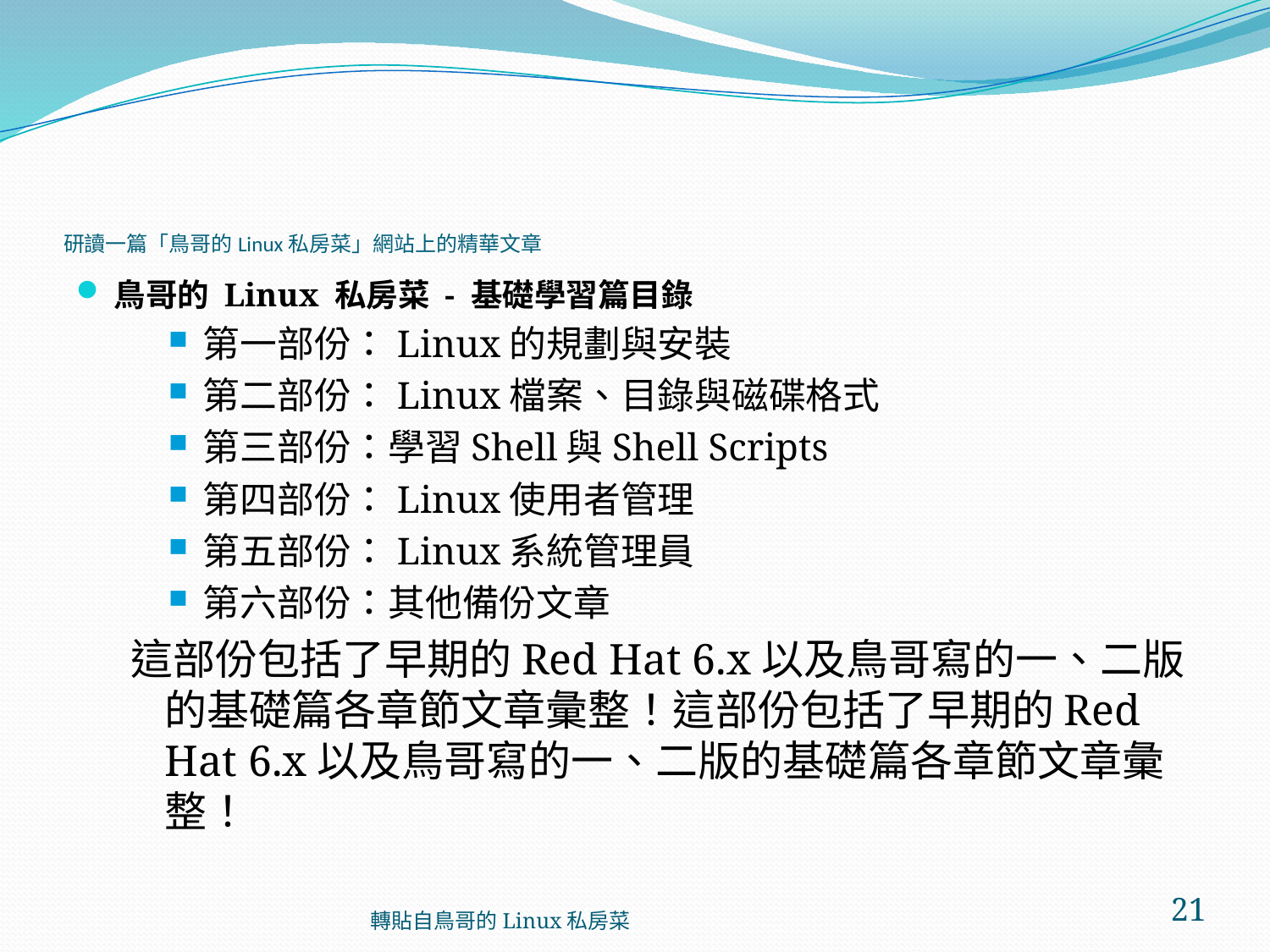

# 研讀一篇「鳥哥的Linux私房菜」網站上的精華文章
鳥哥的 Linux 私房菜 - 基礎學習篇目錄
第一部份：Linux的規劃與安裝
第二部份：Linux檔案、目錄與磁碟格式
第三部份：學習Shell與Shell Scripts
第四部份：Linux使用者管理
第五部份：Linux系統管理員
第六部份：其他備份文章
這部份包括了早期的Red Hat 6.x以及鳥哥寫的一、二版的基礎篇各章節文章彙整！這部份包括了早期的Red Hat 6.x以及鳥哥寫的一、二版的基礎篇各章節文章彙整！

轉貼自鳥哥的Linux私房菜
21